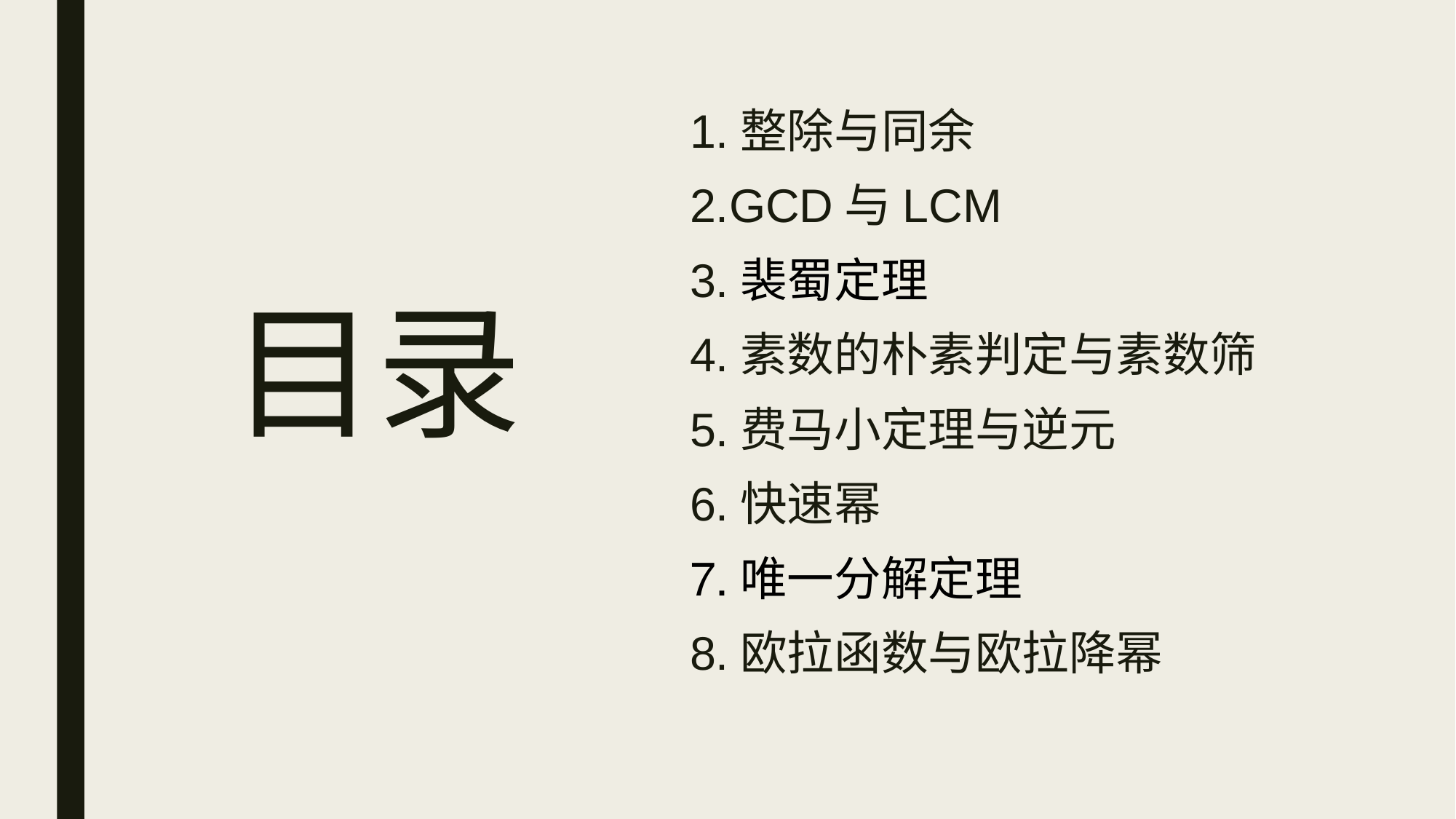

1.整除与同余
2.GCD与LCM
3.裴蜀定理
4.素数的朴素判定与素数筛
5.费马小定理与逆元
6.快速幂
7.唯一分解定理
8.欧拉函数与欧拉降幂

# 目录